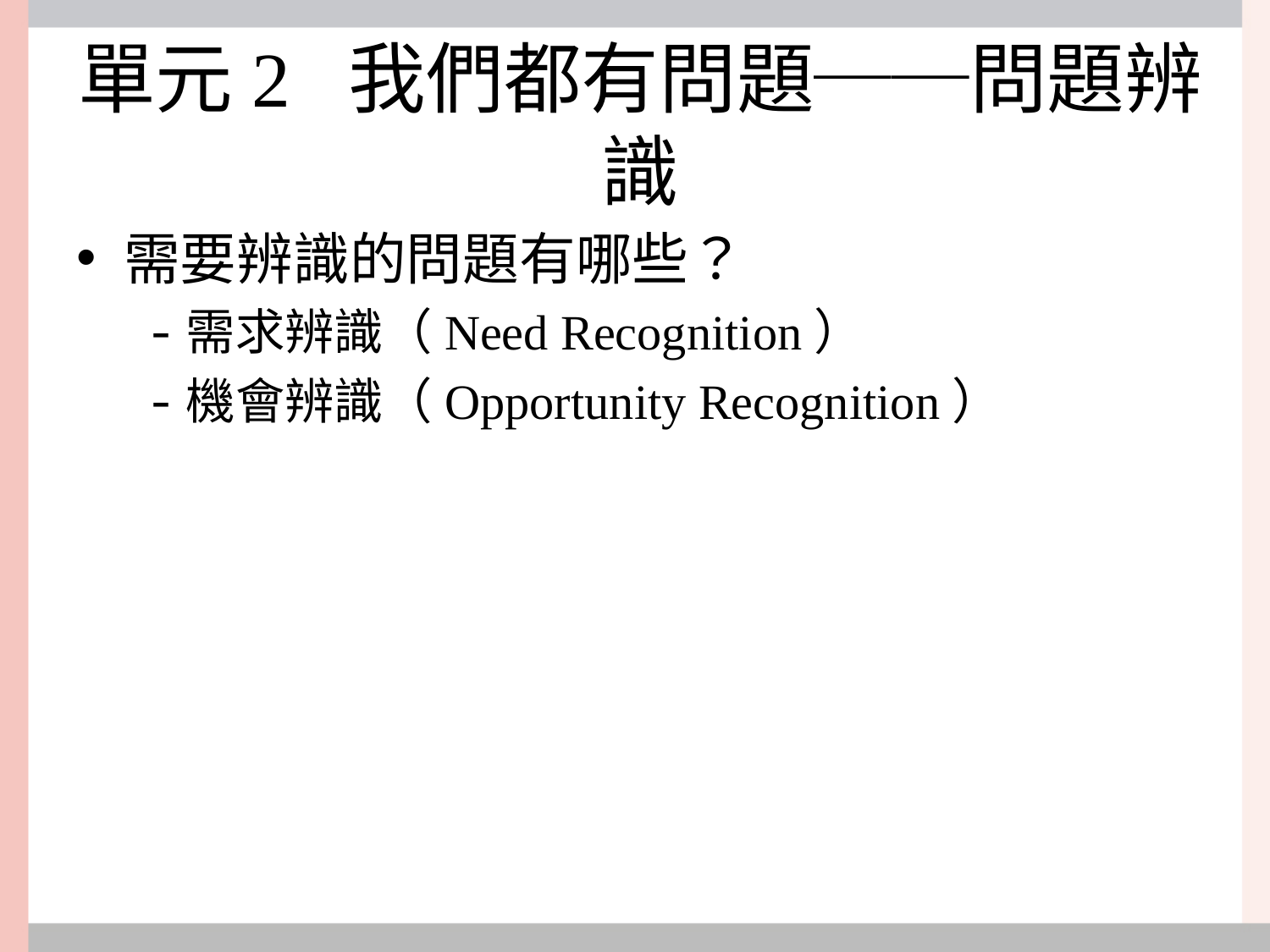

# 單元2  我們都有問題──問題辨識
需要辨識的問題有哪些？
需求辨識（Need Recognition）
機會辨識（Opportunity Recognition）